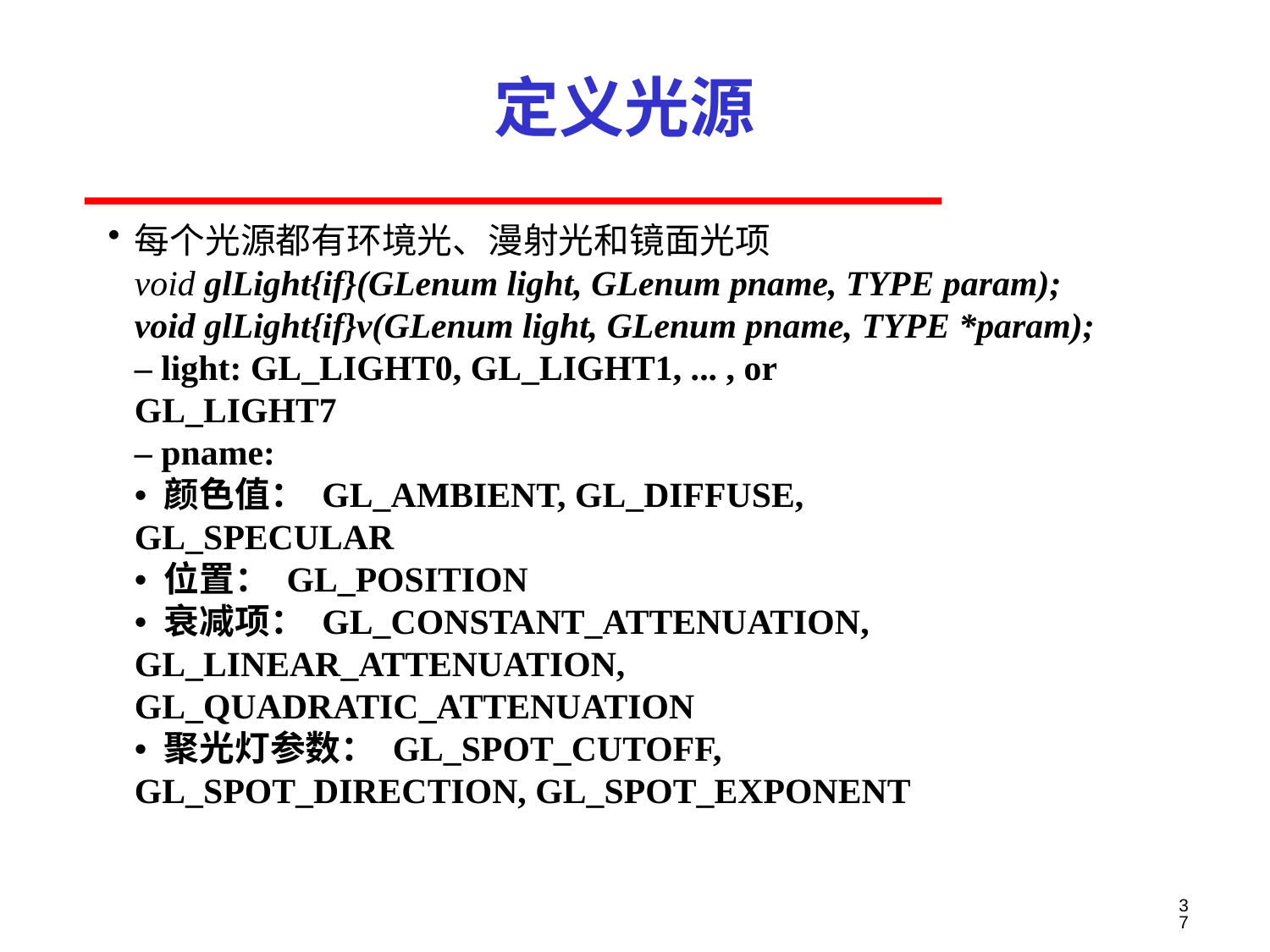

# 定义光源
每个光源都有环境光、漫射光和镜面光项
void glLight{if}(GLenum light, GLenum pname, TYPE param);
void glLight{if}v(GLenum light, GLenum pname, TYPE *param);
– light: GL_LIGHT0, GL_LIGHT1, ... , or
GL_LIGHT7
– pname:
• 颜色值： GL_AMBIENT, GL_DIFFUSE,
GL_SPECULAR
• 位置： GL_POSITION
• 衰减项： GL_CONSTANT_ATTENUATION,
GL_LINEAR_ATTENUATION,
GL_QUADRATIC_ATTENUATION
• 聚光灯参数： GL_SPOT_CUTOFF,
GL_SPOT_DIRECTION, GL_SPOT_EXPONENT
37